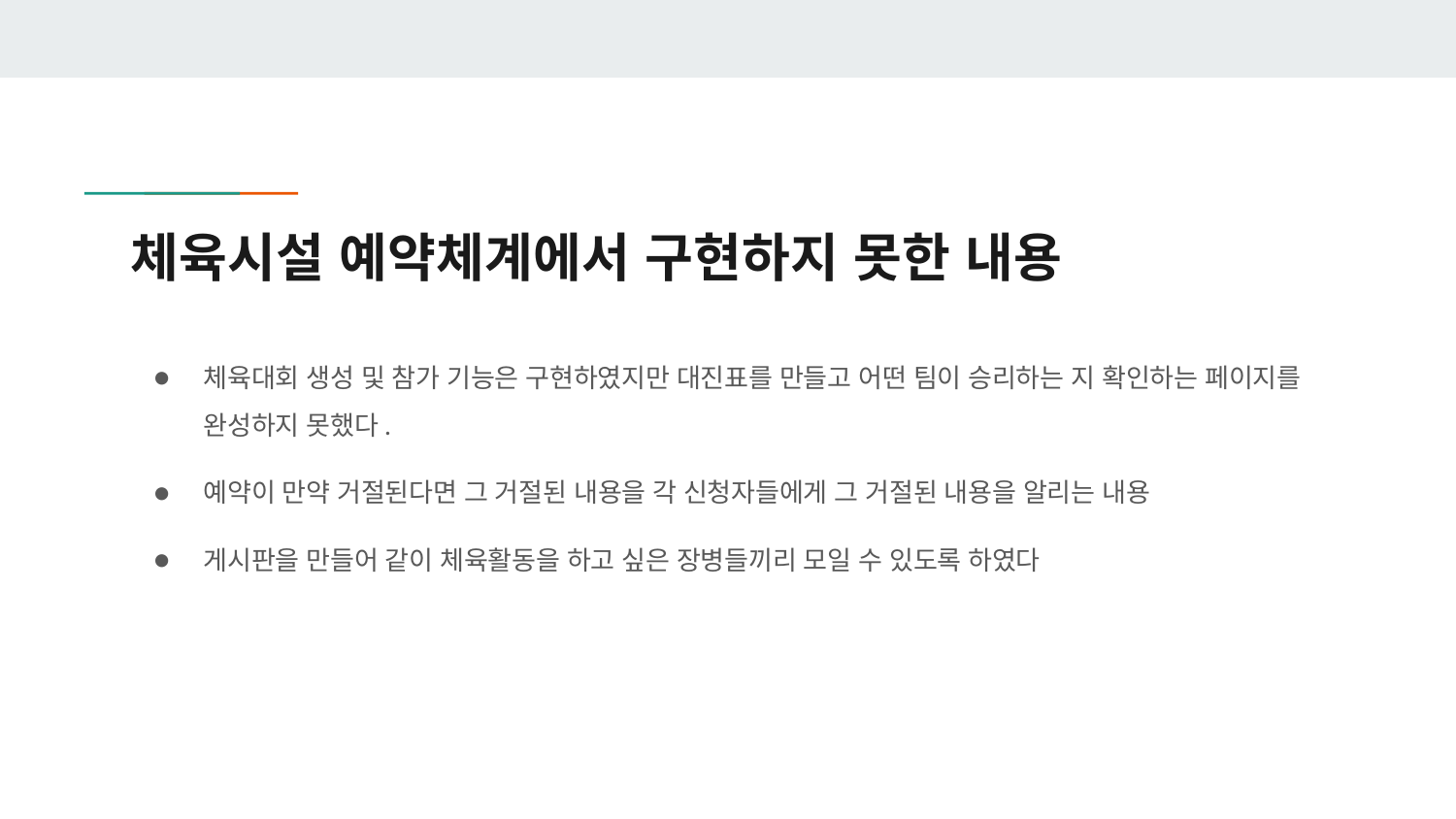

# 체육시설 예약체계에서 구현하지 못한 내용
체육대회 생성 및 참가 기능은 구현하였지만 대진표를 만들고 어떤 팀이 승리하는 지 확인하는 페이지를 완성하지 못했다.
예약이 만약 거절된다면 그 거절된 내용을 각 신청자들에게 그 거절된 내용을 알리는 내용
게시판을 만들어 같이 체육활동을 하고 싶은 장병들끼리 모일 수 있도록 하였다